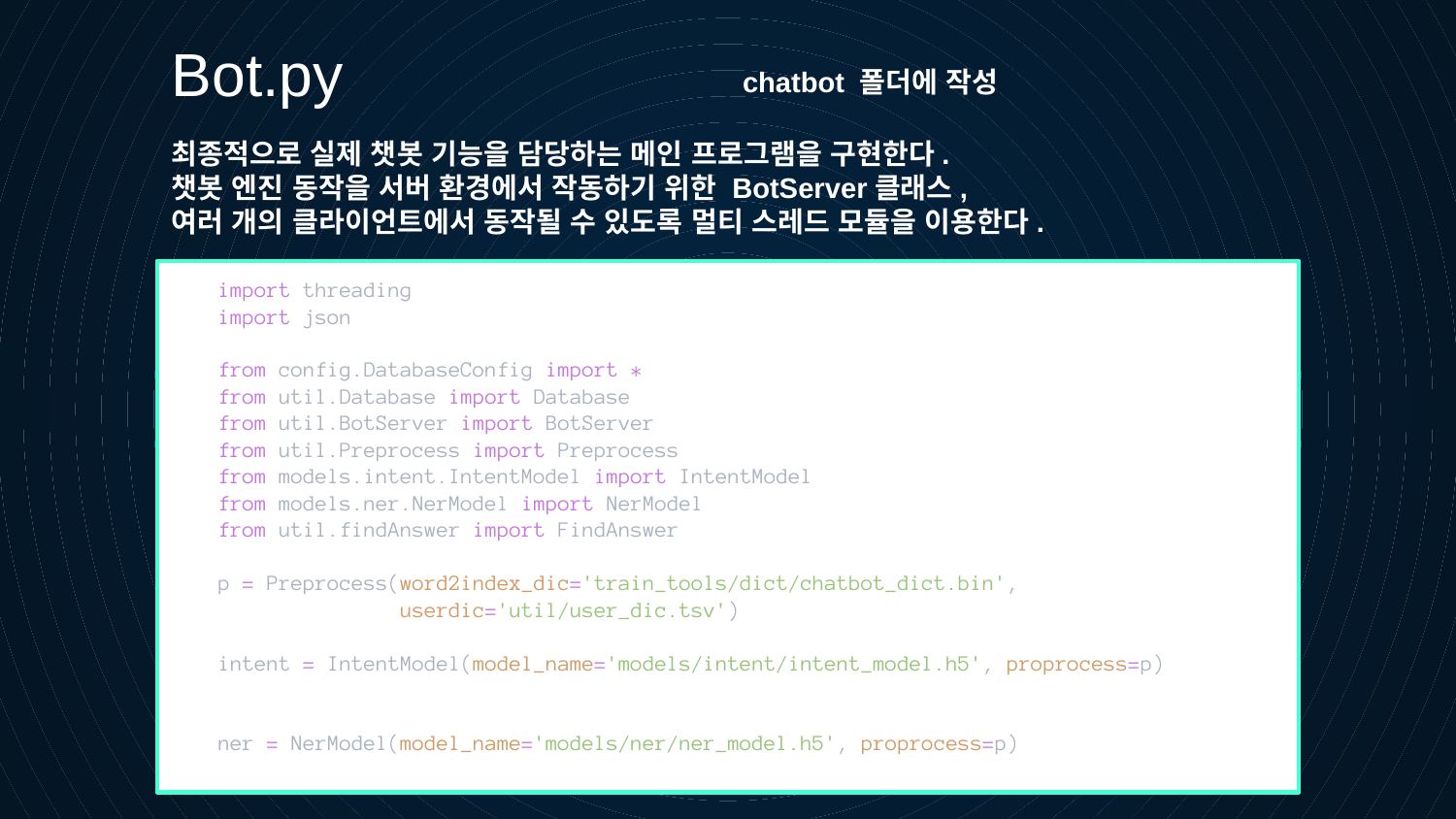

Bot.py
chatbot 폴더에 작성
최종적으로 실제 챗봇 기능을 담당하는 메인 프로그램을 구현한다.
챗봇 엔진 동작을 서버 환경에서 작동하기 위한 BotServer클래스,
여러 개의 클라이언트에서 동작될 수 있도록 멀티 스레드 모듈을 이용한다.

import threading
import json
from config.DatabaseConfig import *
from util.Database import Database
from util.BotServer import BotServer
from util.Preprocess import Preprocess
from models.intent.IntentModel import IntentModel
from models.ner.NerModel import NerModel
from util.findAnswer import FindAnswer
p = Preprocess(word2index_dic='train_tools/dict/chatbot_dict.bin',
               userdic='util/user_dic.tsv')
intent = IntentModel(model_name='models/intent/intent_model.h5', proprocess=p)

ner = NerModel(model_name='models/ner/ner_model.h5', proprocess=p)